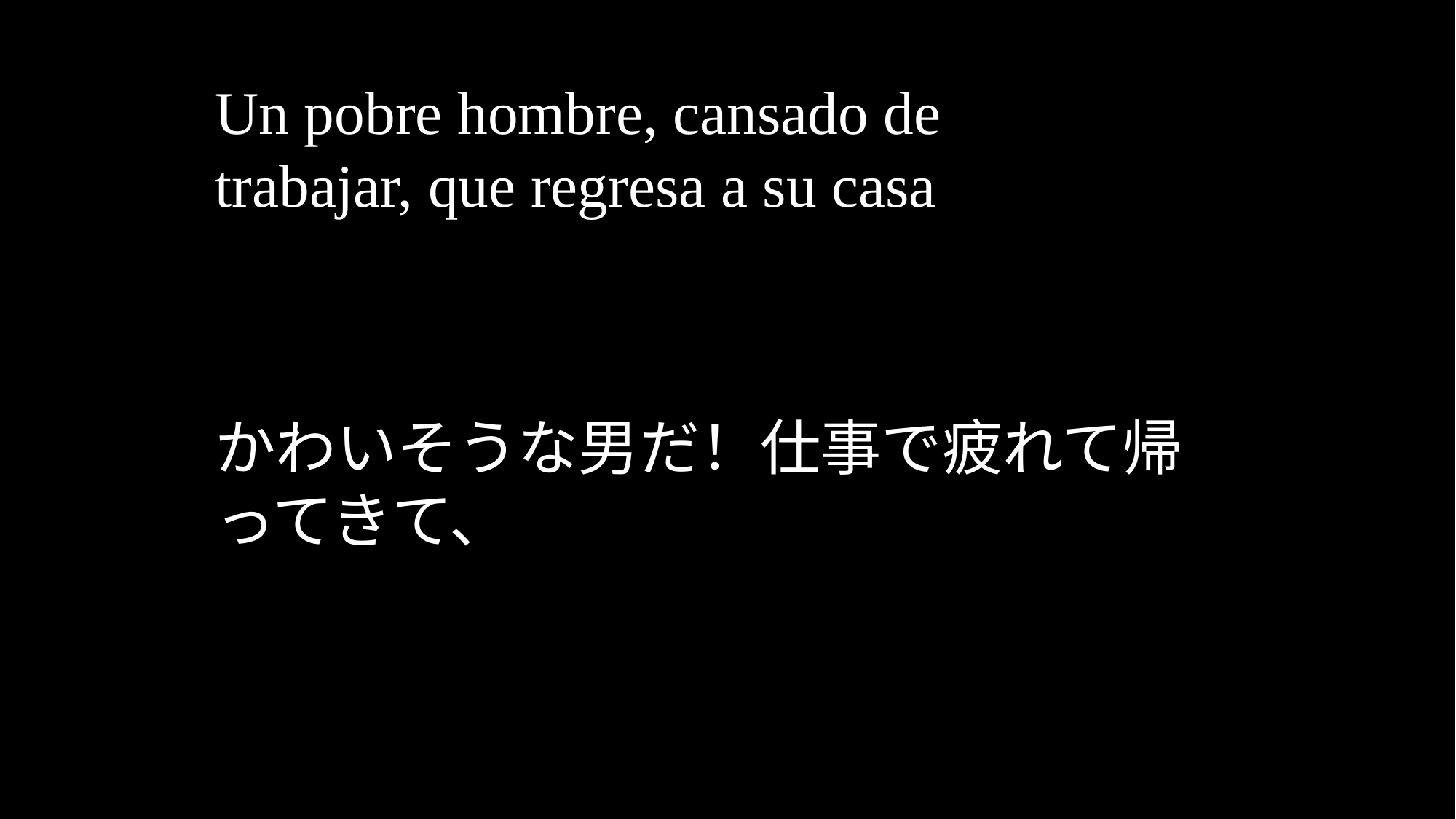

Un pobre hombre, cansado de trabajar, que regresa a su casa

かわいそうな男だ！仕事で疲れて帰ってきて、